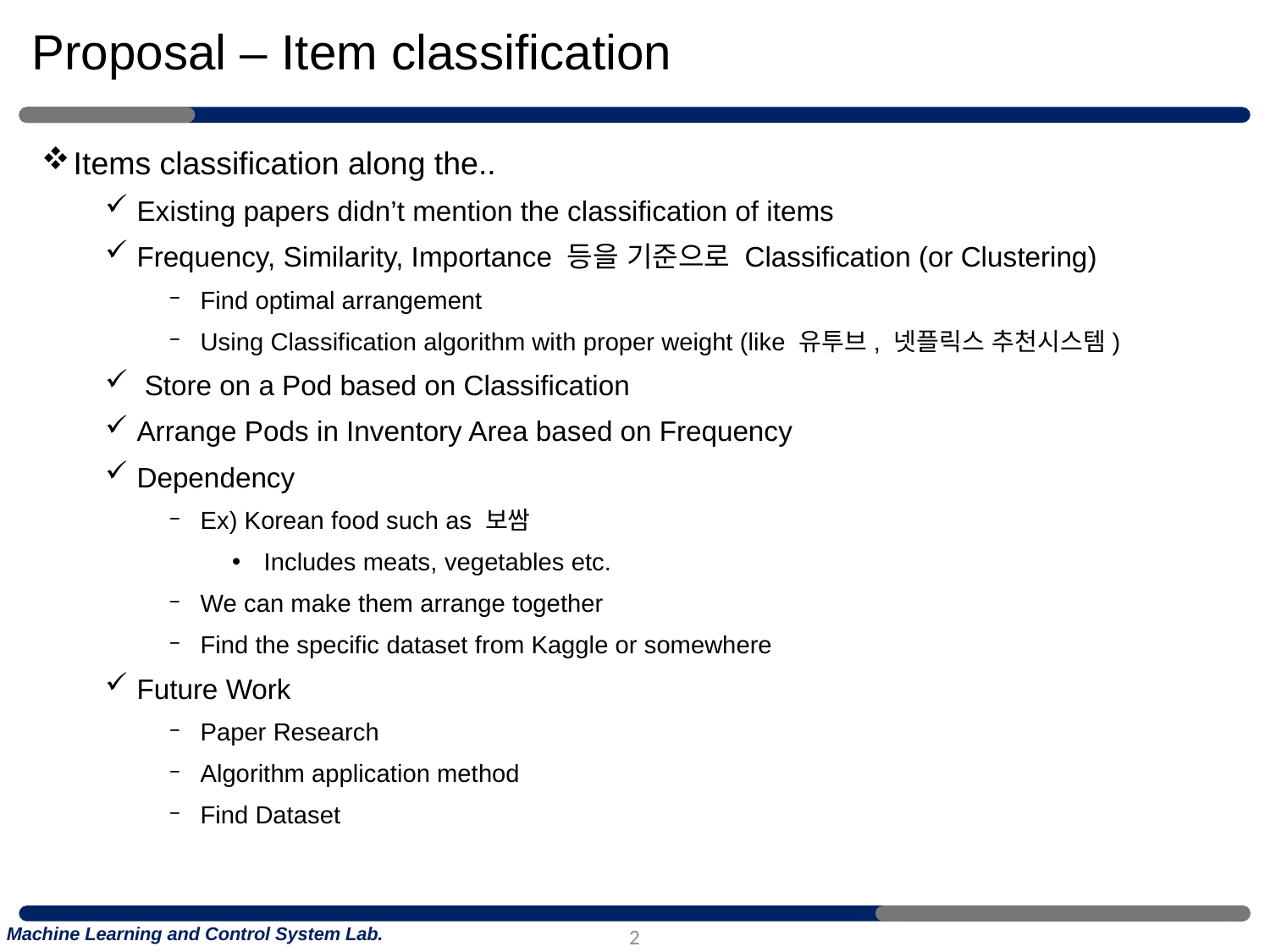

# Proposal – Item classification
Items classification along the..
Existing papers didn’t mention the classification of items
Frequency, Similarity, Importance 등을 기준으로 Classification (or Clustering)
Find optimal arrangement
Using Classification algorithm with proper weight (like 유투브, 넷플릭스 추천시스템)
 Store on a Pod based on Classification
Arrange Pods in Inventory Area based on Frequency
Dependency
Ex) Korean food such as 보쌈
Includes meats, vegetables etc.
We can make them arrange together
Find the specific dataset from Kaggle or somewhere
Future Work
Paper Research
Algorithm application method
Find Dataset

2